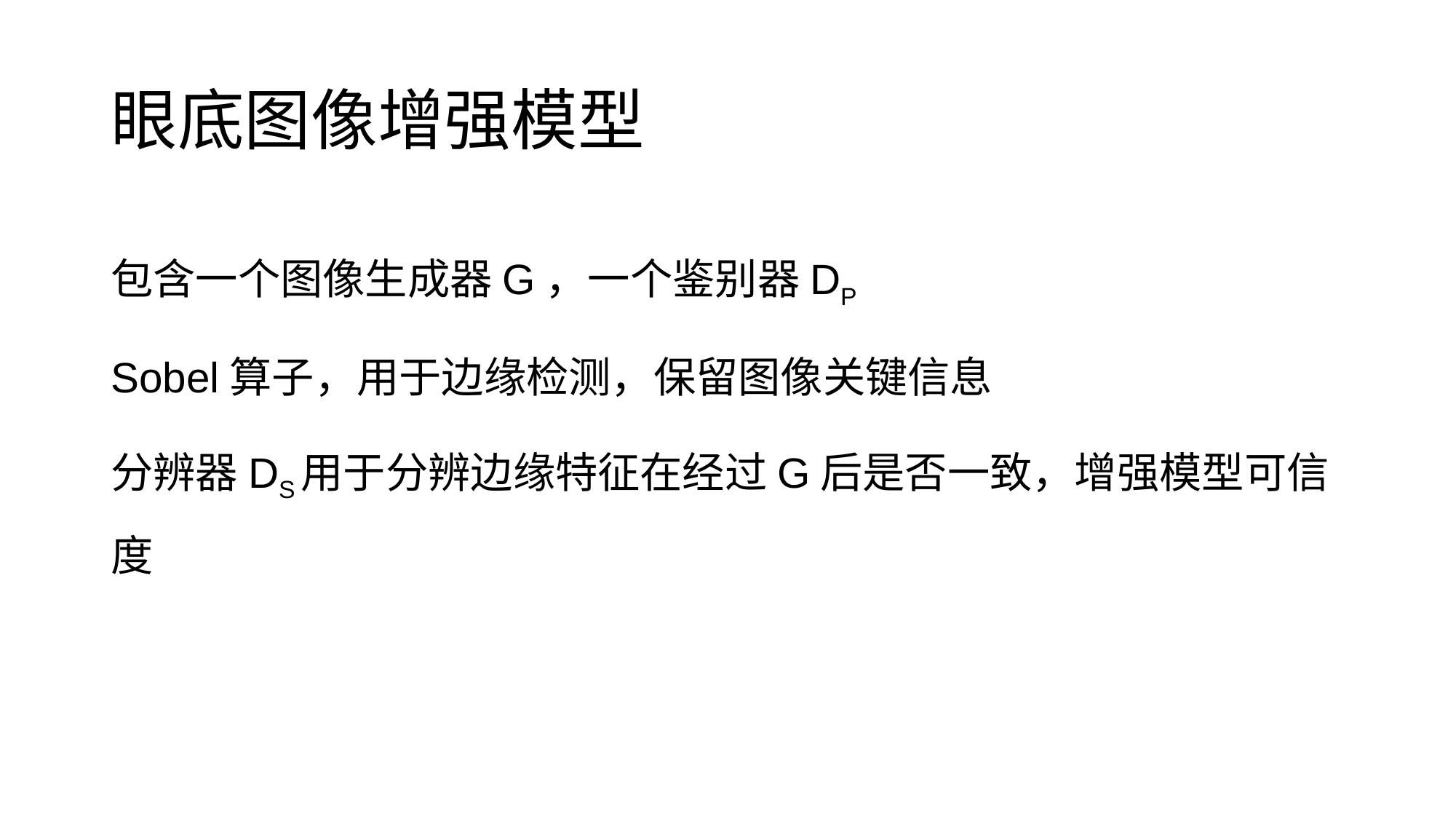

# 眼底图像增强模型
包含一个图像生成器G，一个鉴别器DP
Sobel算子，用于边缘检测，保留图像关键信息
分辨器DS用于分辨边缘特征在经过G后是否一致，增强模型可信度